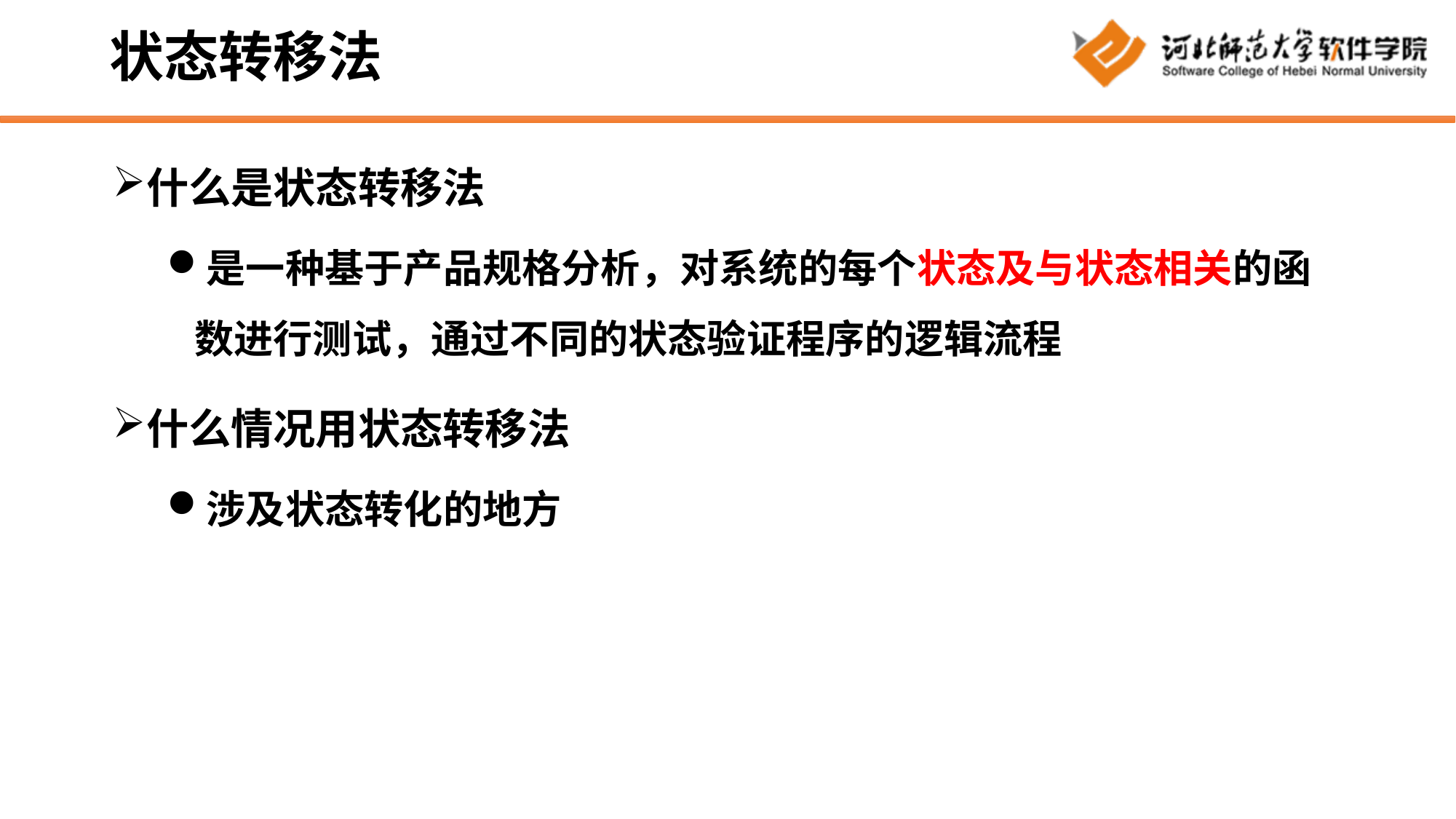

# 状态转移法
什么是状态转移法
是一种基于产品规格分析，对系统的每个状态及与状态相关的函数进行测试，通过不同的状态验证程序的逻辑流程
什么情况用状态转移法
涉及状态转化的地方